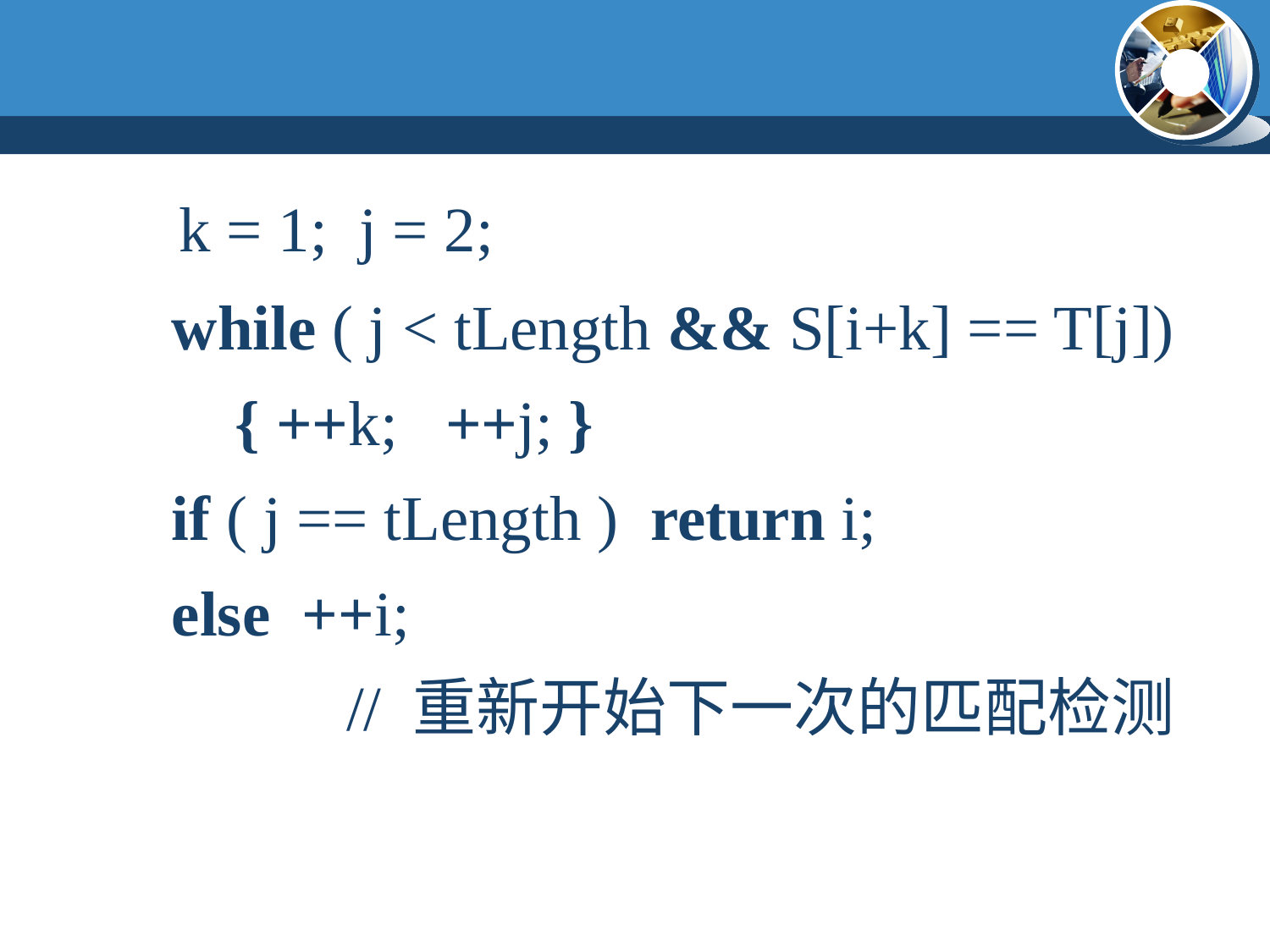

k = 1;  j = 2;
  while ( j < tLength && S[i+k] == T[j])
      { ++k;   ++j; }
  if ( j == tLength )  return i;
  else  ++i;
             // 重新开始下一次的匹配检测